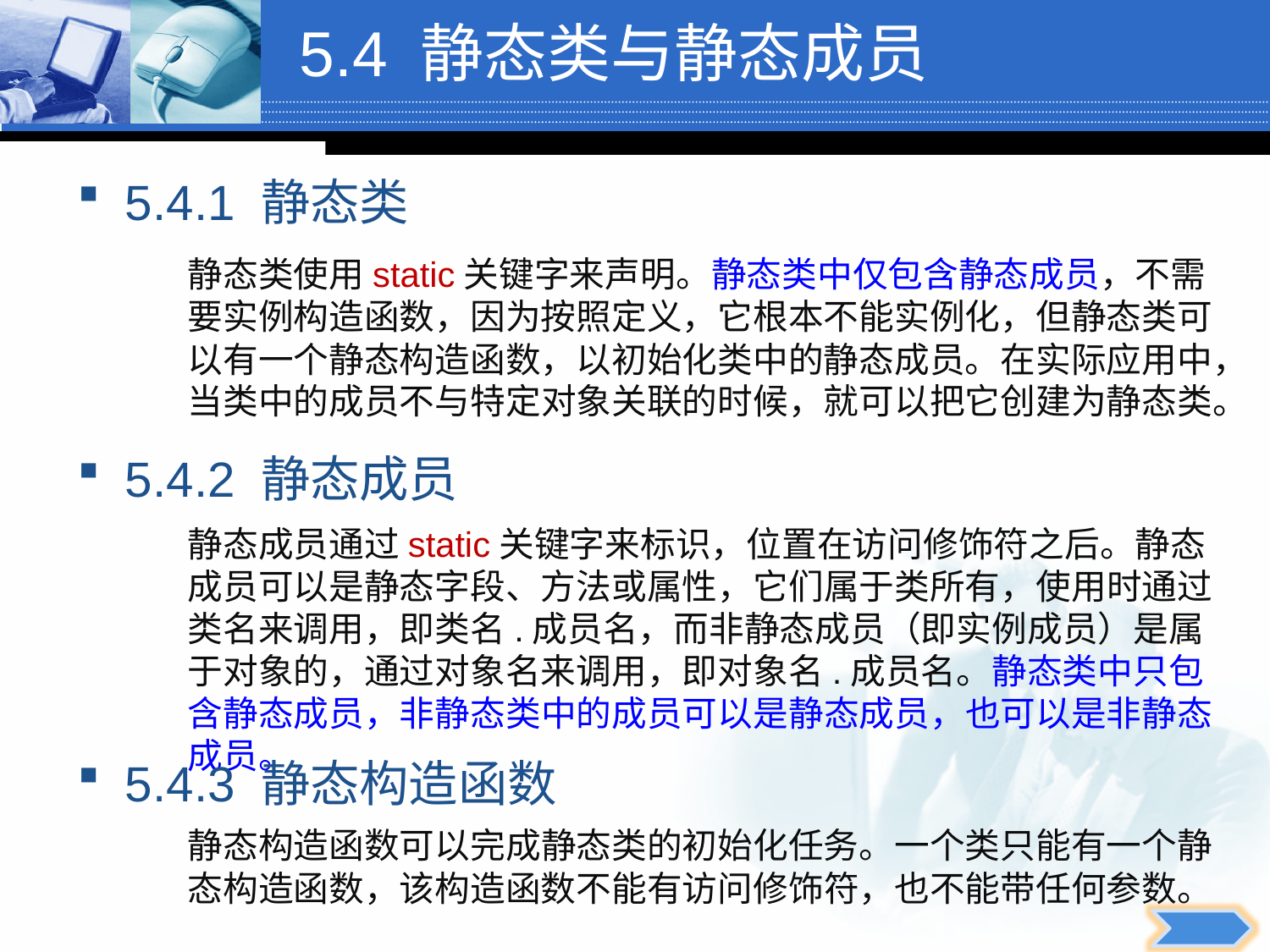

# 5.4 静态类与静态成员
5.4.1 静态类
静态类使用static关键字来声明。静态类中仅包含静态成员，不需要实例构造函数，因为按照定义，它根本不能实例化，但静态类可以有一个静态构造函数，以初始化类中的静态成员。在实际应用中，当类中的成员不与特定对象关联的时候，就可以把它创建为静态类。
5.4.2 静态成员
静态成员通过static关键字来标识，位置在访问修饰符之后。静态成员可以是静态字段、方法或属性，它们属于类所有，使用时通过类名来调用，即类名.成员名，而非静态成员（即实例成员）是属于对象的，通过对象名来调用，即对象名.成员名。静态类中只包含静态成员，非静态类中的成员可以是静态成员，也可以是非静态成员。
5.4.3 静态构造函数
静态构造函数可以完成静态类的初始化任务。一个类只能有一个静态构造函数，该构造函数不能有访问修饰符，也不能带任何参数。